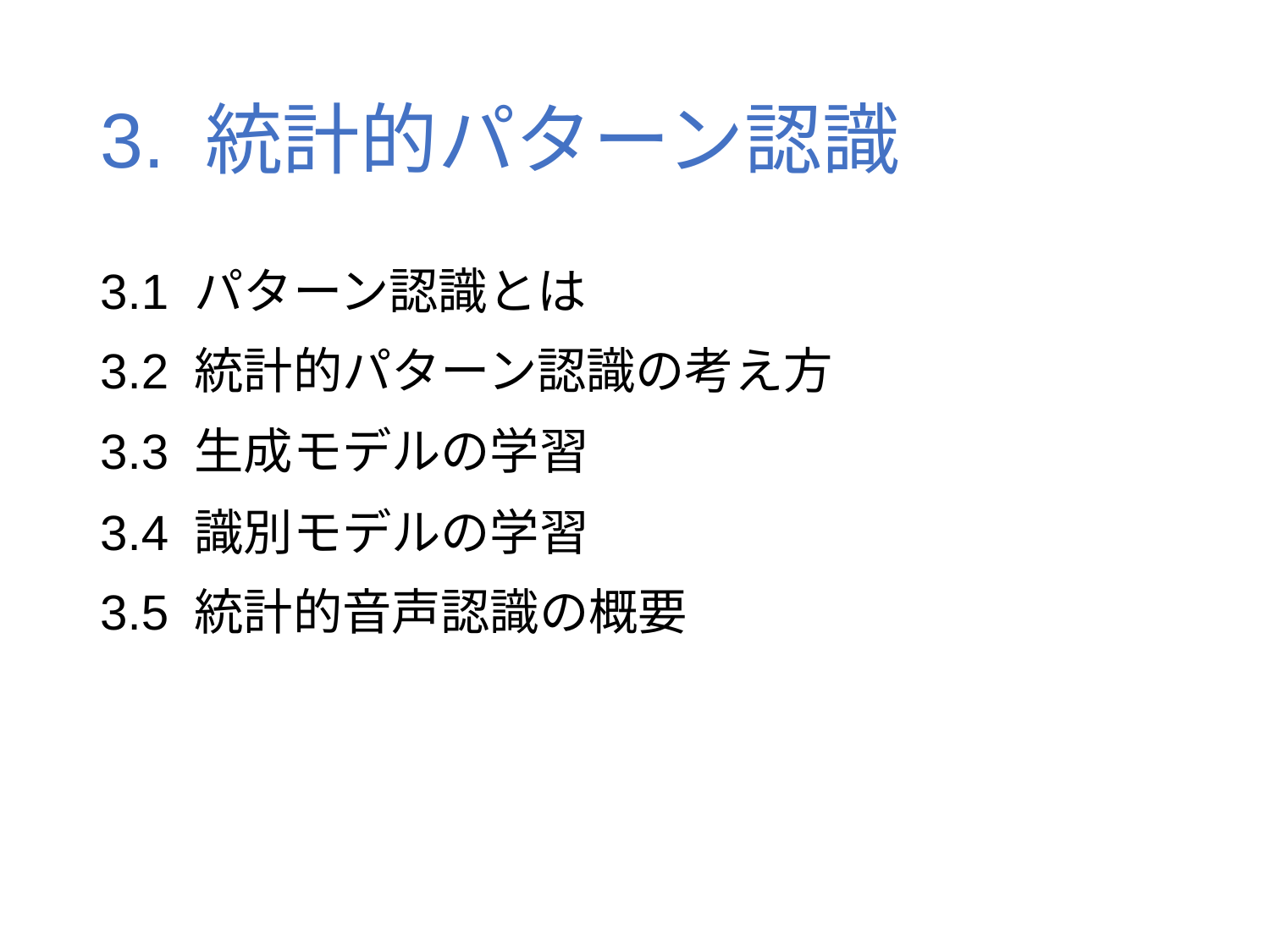

# 3. 統計的パターン認識
3.1 パターン認識とは
3.2 統計的パターン認識の考え方
3.3 生成モデルの学習
3.4 識別モデルの学習
3.5 統計的音声認識の概要